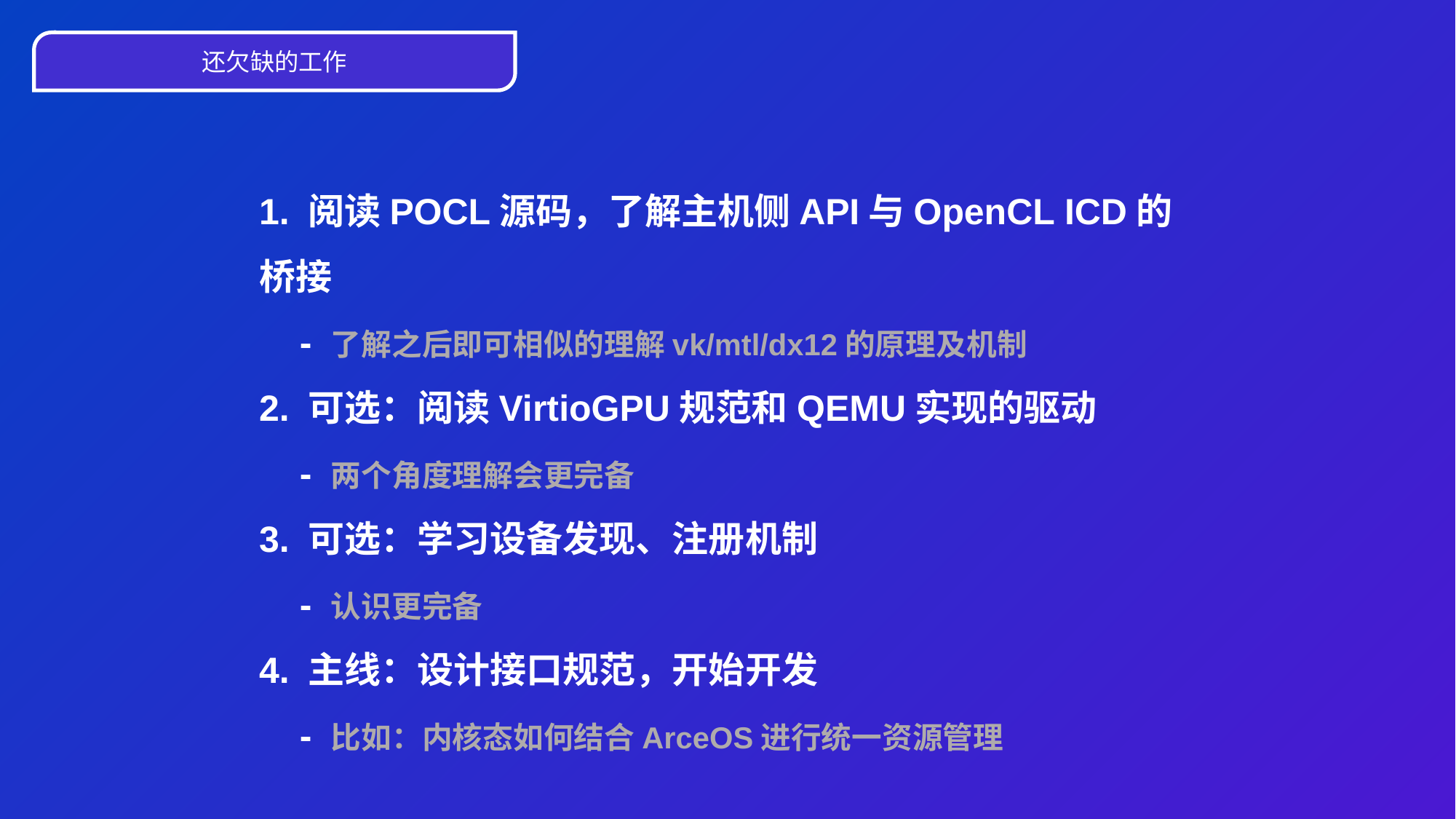

还欠缺的工作
1. 阅读POCL源码，了解主机侧API与OpenCL ICD的桥接
    - 了解之后即可相似的理解vk/mtl/dx12的原理及机制
2. 可选：阅读VirtioGPU规范和QEMU实现的驱动
    - 两个角度理解会更完备
3. 可选：学习设备发现、注册机制
    - 认识更完备
4. 主线：设计接口规范，开始开发
    - 比如：内核态如何结合ArceOS进行统一资源管理